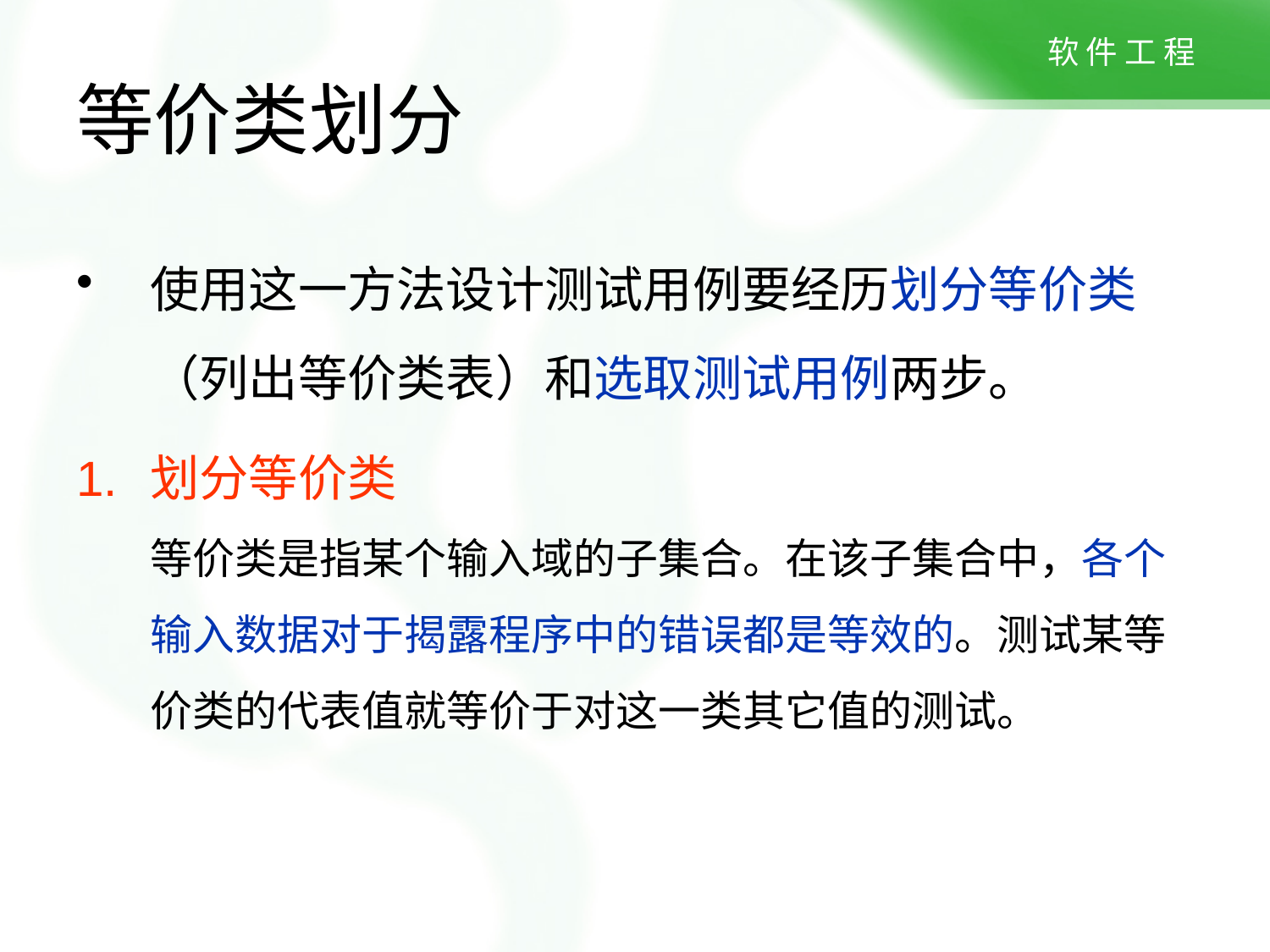

等价类划分
使用这一方法设计测试用例要经历划分等价类（列出等价类表）和选取测试用例两步。
划分等价类
等价类是指某个输入域的子集合。在该子集合中，各个输入数据对于揭露程序中的错误都是等效的。测试某等价类的代表值就等价于对这一类其它值的测试。